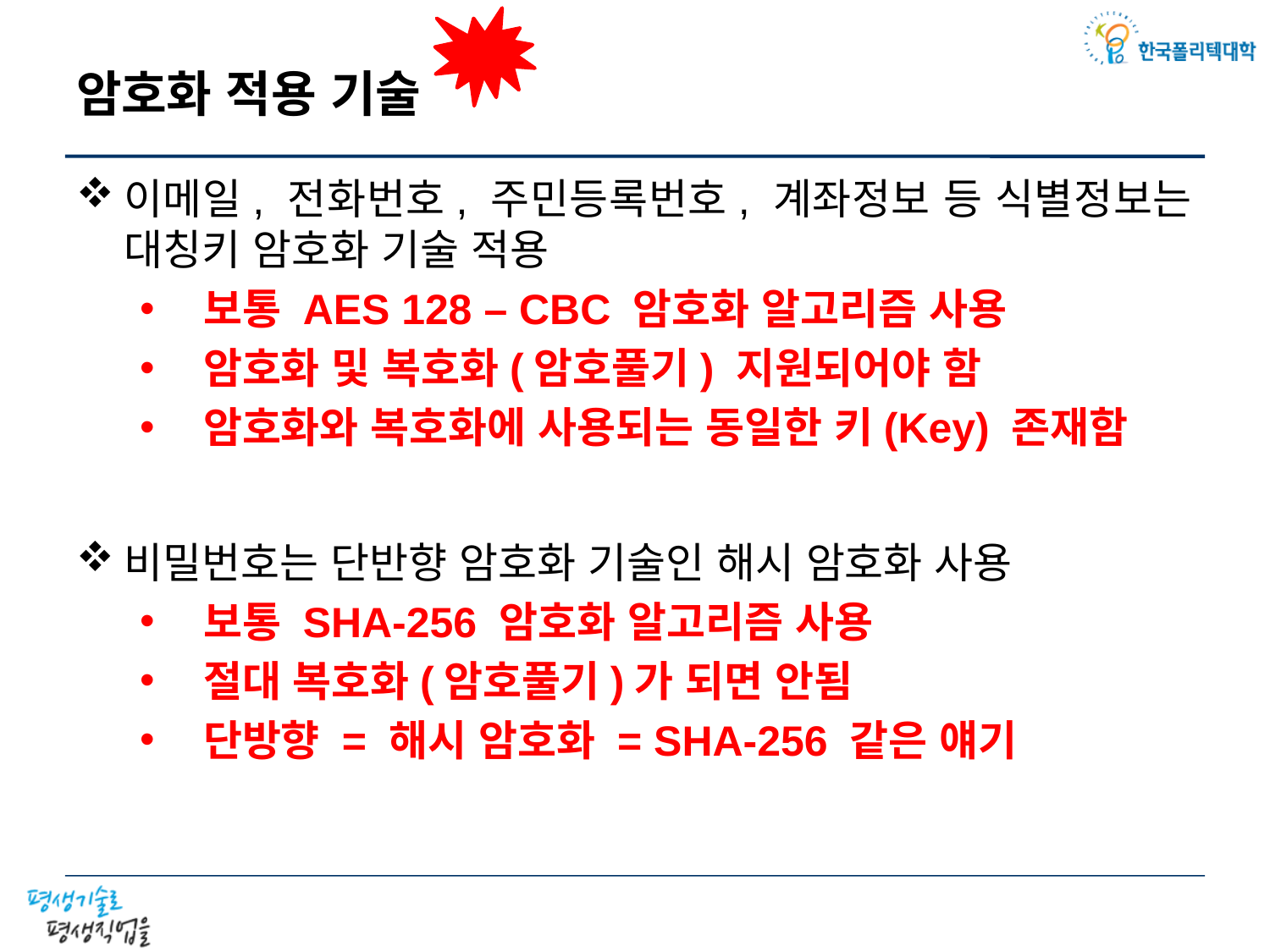

# 암호화 적용 기술
이메일, 전화번호, 주민등록번호, 계좌정보 등 식별정보는 대칭키 암호화 기술 적용
보통 AES 128 – CBC 암호화 알고리즘 사용
암호화 및 복호화(암호풀기) 지원되어야 함
암호화와 복호화에 사용되는 동일한 키(Key) 존재함

비밀번호는 단반향 암호화 기술인 해시 암호화 사용
보통 SHA-256 암호화 알고리즘 사용
절대 복호화(암호풀기)가 되면 안됨
단방향 = 해시 암호화 = SHA-256 같은 얘기